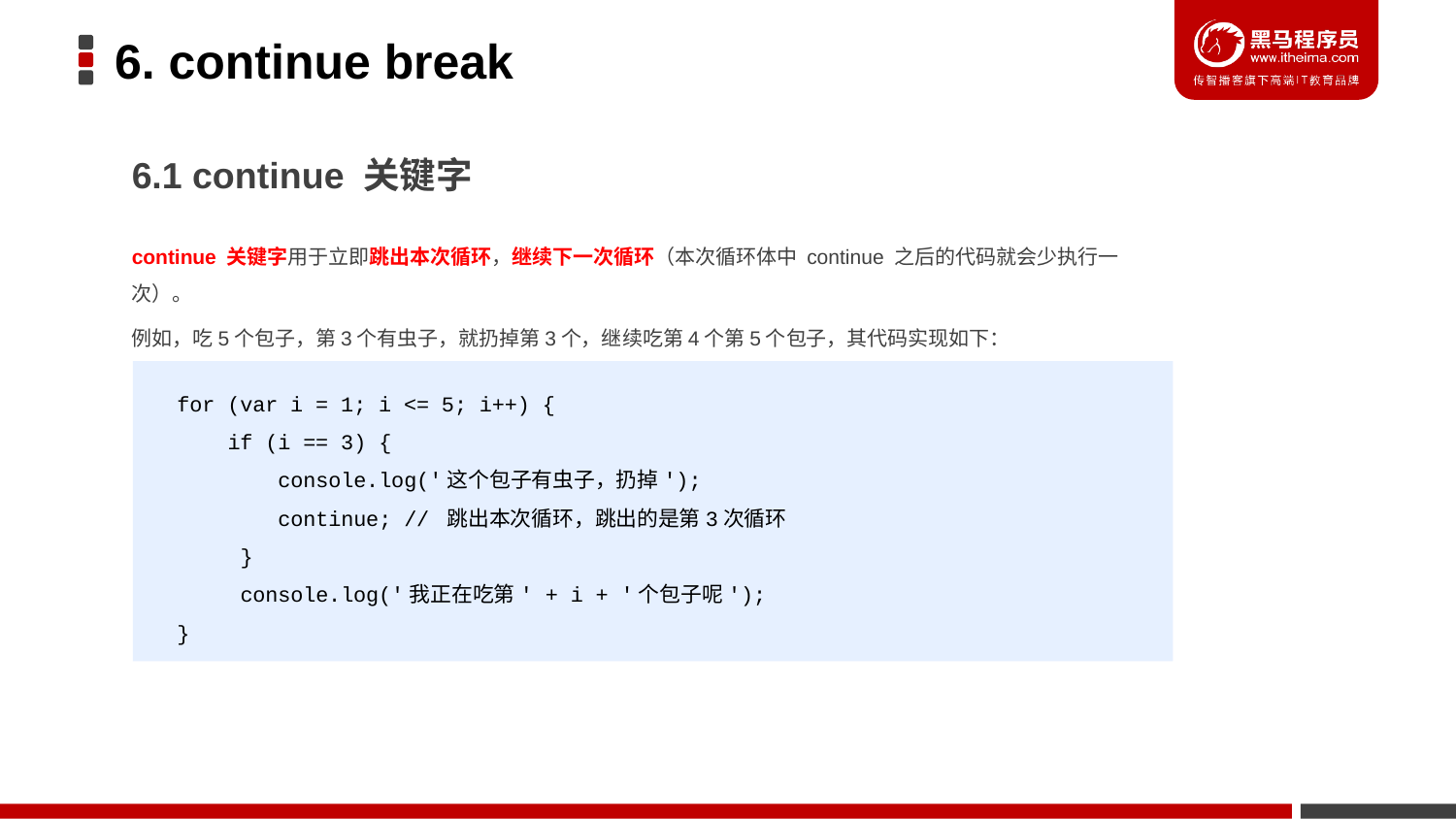

# 6. continue break
6.1 continue 关键字
continue 关键字用于立即跳出本次循环，继续下一次循环（本次循环体中 continue 之后的代码就会少执行一次）。
例如，吃5个包子，第3个有虫子，就扔掉第3个，继续吃第4个第5个包子，其代码实现如下：
 for (var i = 1; i <= 5; i++) {
     if (i == 3) {
         console.log('这个包子有虫子，扔掉');
         continue; // 跳出本次循环，跳出的是第3次循环
      }
      console.log('我正在吃第' + i + '个包子呢');
 }